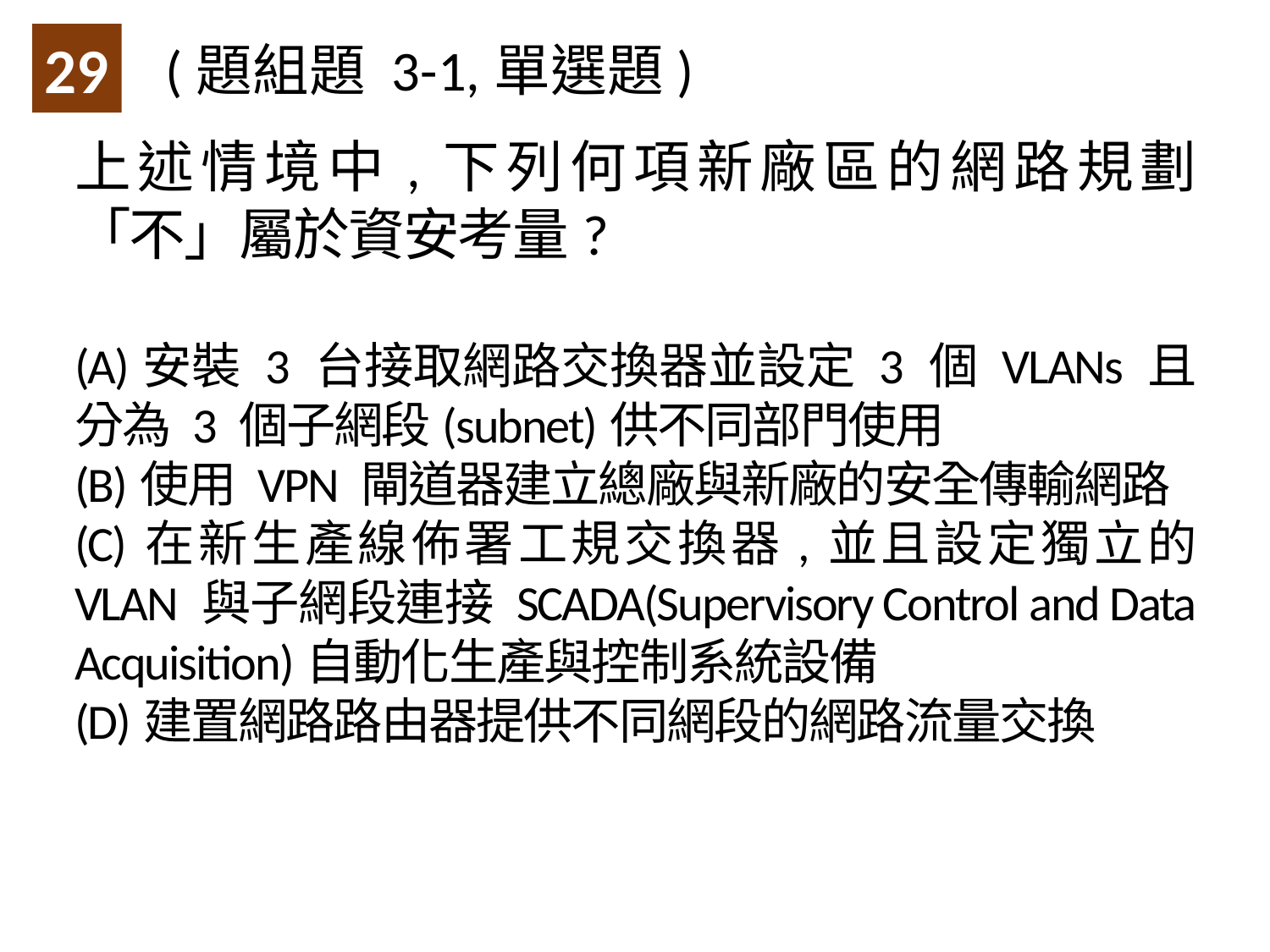

29
(題組題 3-1,單選題)
上述情境中,下列何項新廠區的網路規劃「不」屬於資安考量?

(A)安裝 3 台接取網路交換器並設定 3 個 VLANs 且分為 3 個子網段(subnet)供不同部門使用
(B)使用 VPN 閘道器建立總廠與新廠的安全傳輸網路
(C)在新生產線佈署工規交換器,並且設定獨立的 VLAN 與子網段連接 SCADA(Supervisory Control and Data Acquisition)自動化生產與控制系統設備
(D)建置網路路由器提供不同網段的網路流量交換